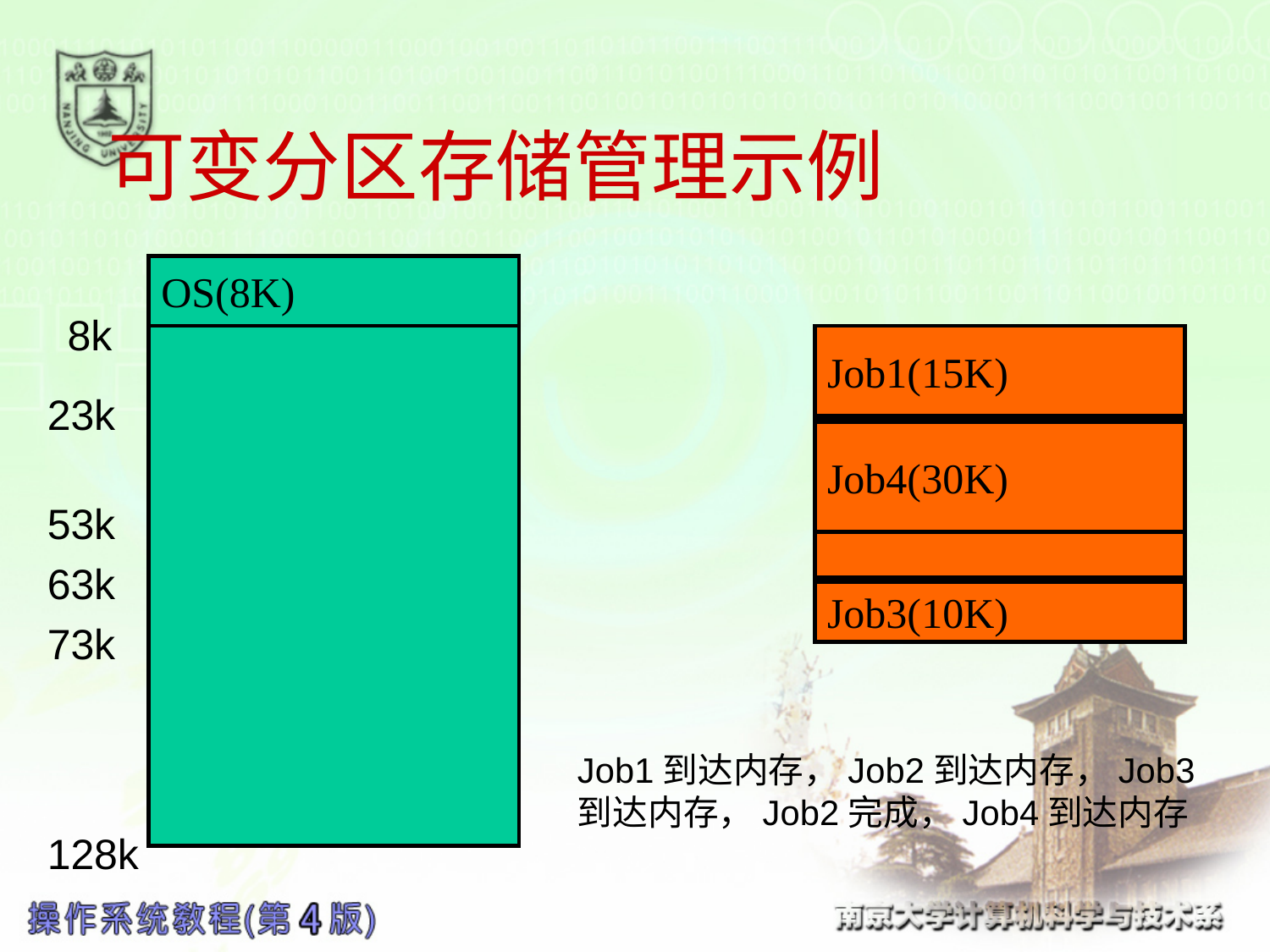

# 可变分区存储管理示例

OS(8K)
8k
Job1(15K)
23k
Job2(40K)
Job4(30K)
53k
63k
Job3(10K)
73k
Job1到达内存，Job2到达内存，Job3到达内存，Job2完成，Job4到达内存
128k